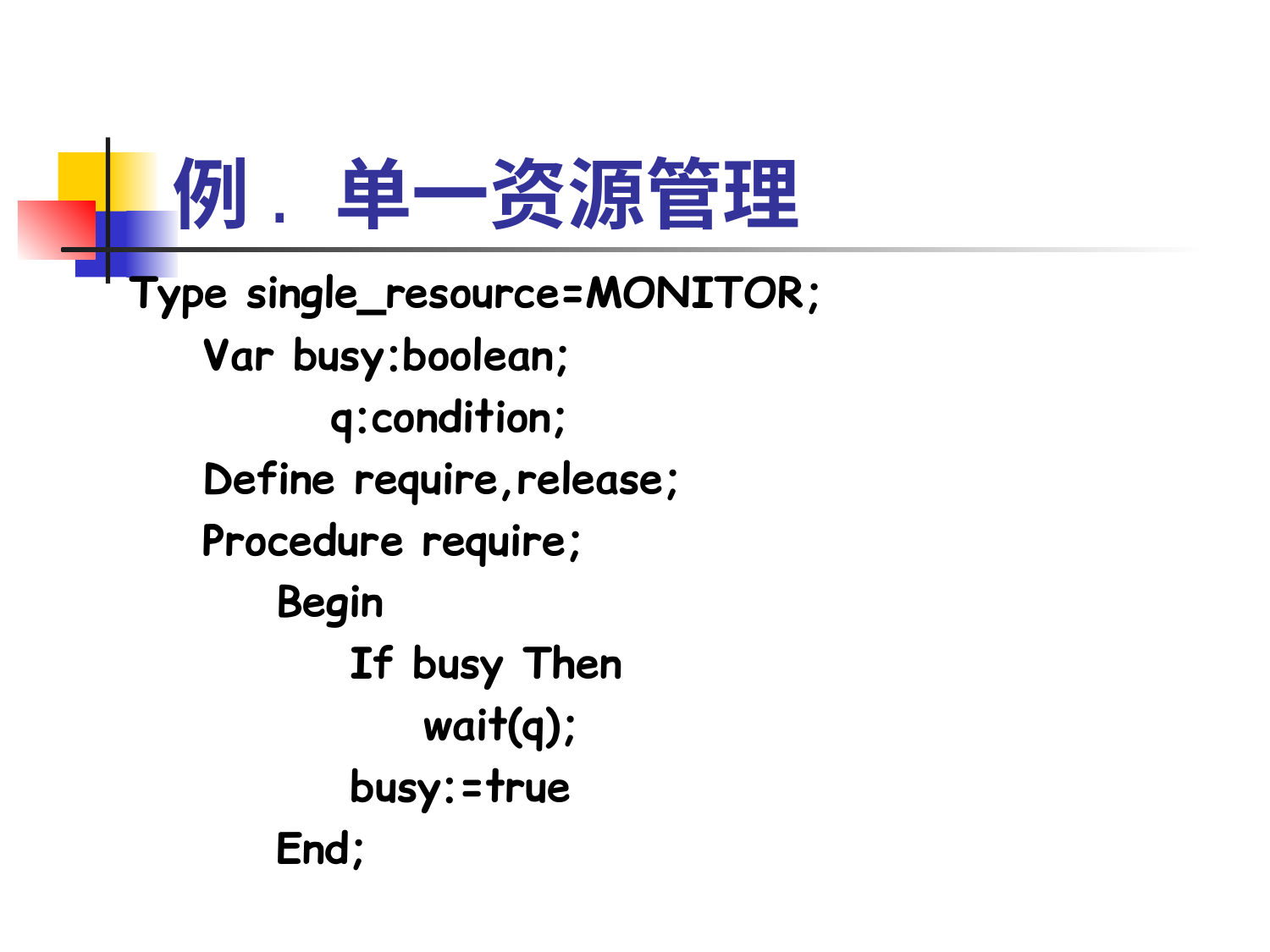

# 例. 单一资源管理
Type single_resource=MONITOR;
    Var busy:boolean;
           q:condition;
    Define require,release;
    Procedure require;
        Begin
            If busy Then
                wait(q);
            busy:=true
        End;